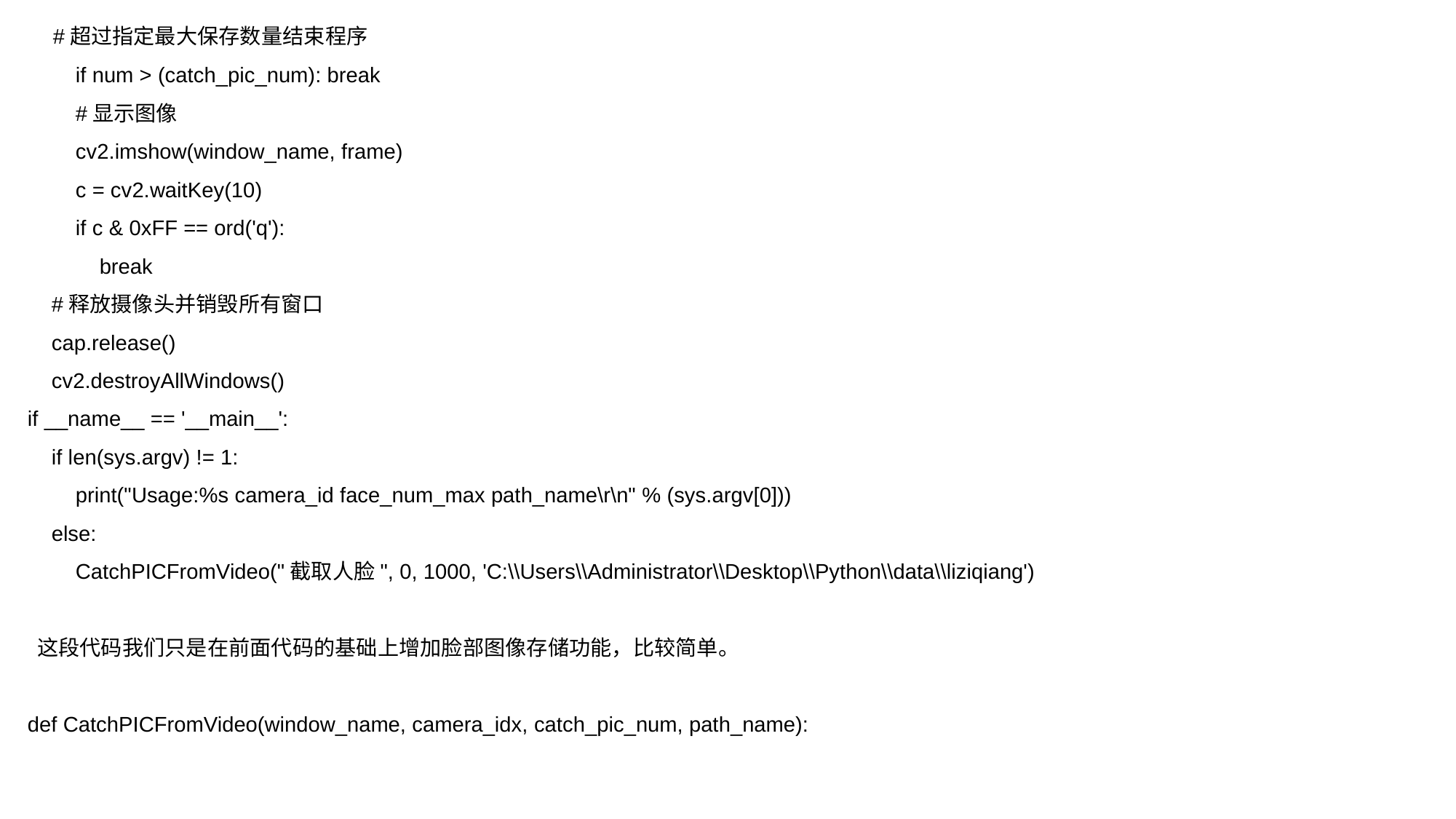

#超过指定最大保存数量结束程序
        if num > (catch_pic_num): break
        #显示图像
        cv2.imshow(window_name, frame)
        c = cv2.waitKey(10)
        if c & 0xFF == ord('q'):
            break
    #释放摄像头并销毁所有窗口
    cap.release()
    cv2.destroyAllWindows()
if __name__ == '__main__':
    if len(sys.argv) != 1:
        print("Usage:%s camera_id face_num_max path_name\r\n" % (sys.argv[0]))
    else:
        CatchPICFromVideo("截取人脸", 0, 1000, 'C:\\Users\\Administrator\\Desktop\\Python\\data\\liziqiang')

 这段代码我们只是在前面代码的基础上增加脸部图像存储功能，比较简单。

def CatchPICFromVideo(window_name, camera_idx, catch_pic_num, path_name):